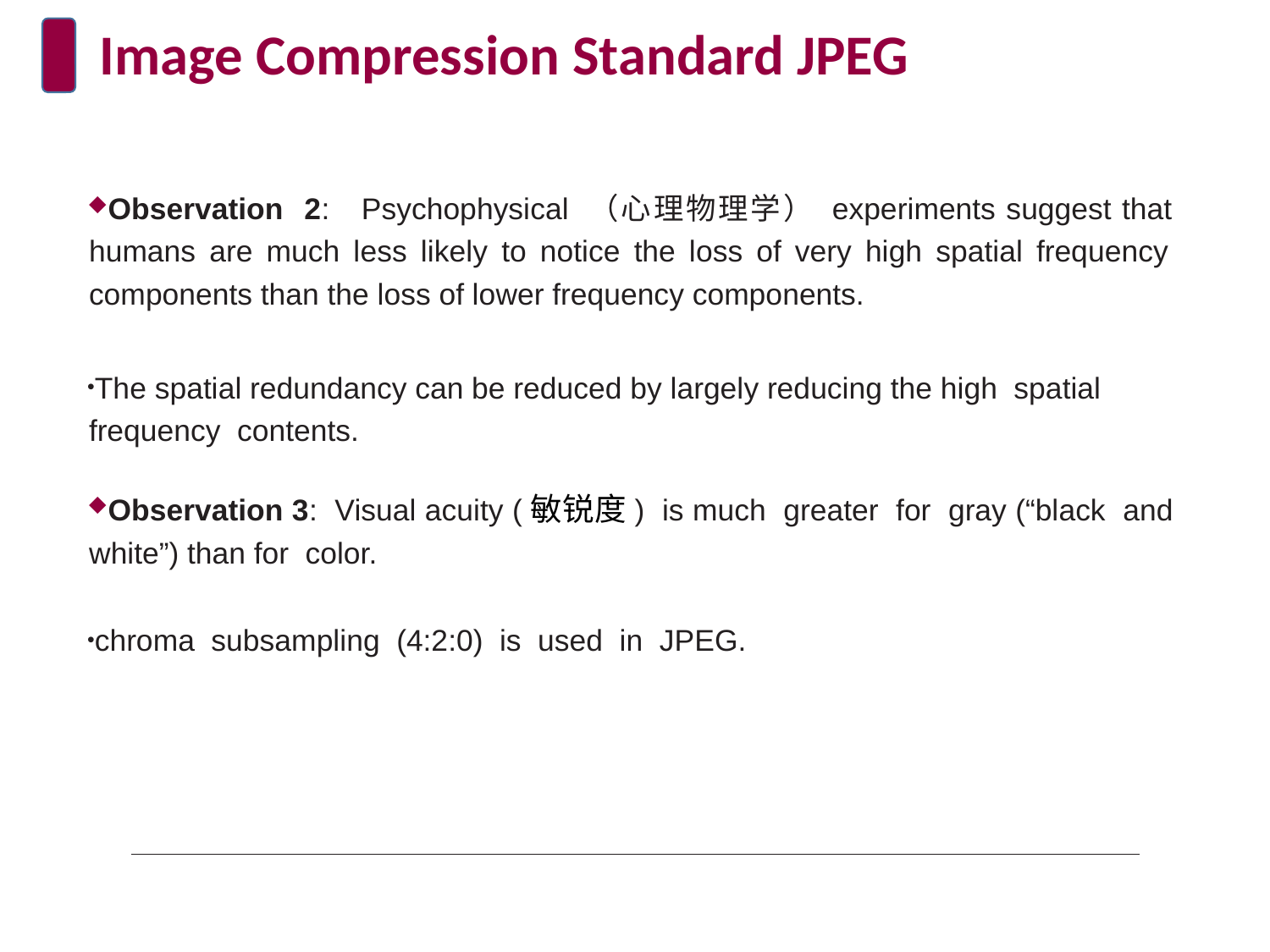

# Image Compression Standard JPEG
Observation  2:   Psychophysical （心理物理学） experiments suggest that  humans are much less likely to notice the loss of very high spatial frequency  components than the loss of lower frequency components.

The spatial redundancy can be reduced by largely reducing the high  spatial frequency  contents.

Observation 3:  Visual acuity (敏锐度)  is much  greater  for  gray (“black  and  white”) than for  color.

chroma  subsampling  (4:2:0)  is  used  in  JPEG.